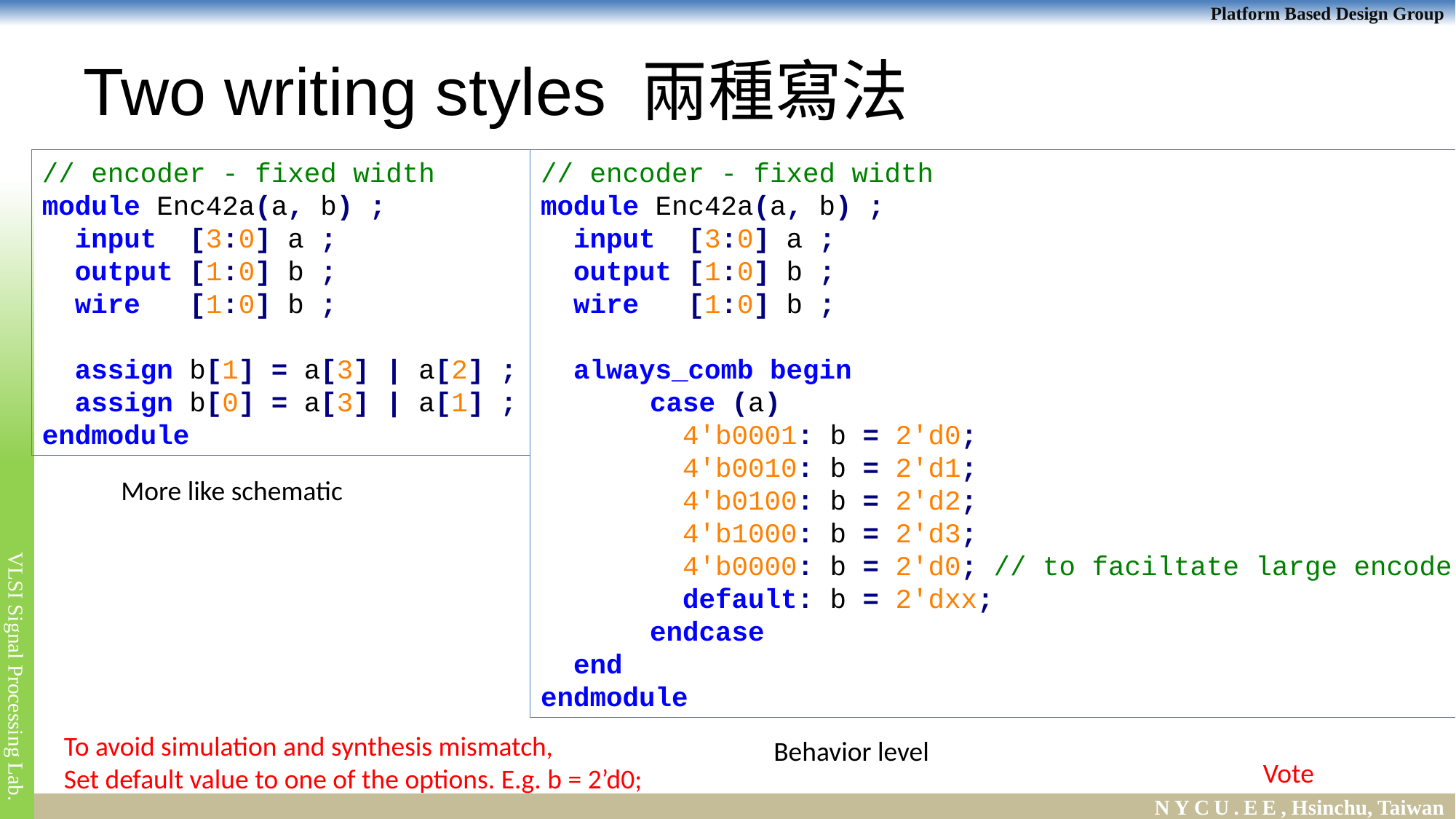

# Two writing styles 兩種寫法
// encoder - fixed width
module Enc42a(a, b) ;
  input  [3:0] a ;
  output [1:0] b ;
  wire   [1:0] b ;

  assign b[1] = a[3] | a[2] ;
  assign b[0] = a[3] | a[1] ;
endmodule
// encoder - fixed width
module Enc42a(a, b) ;
  input  [3:0] a ;
  output [1:0] b ;
  wire   [1:0] b ;

  always_comb begin
	case (a)
	  4'b0001: b = 2'd0;
	  4'b0010: b = 2'd1;
	  4'b0100: b = 2'd2;
	  4'b1000: b = 2'd3;
	  4'b0000: b = 2'd0; // to faciltate large encoder
	  default: b = 2'dxx;
	endcase
  end
endmodule
More like schematic
To avoid simulation and synthesis mismatch,
Set default value to one of the options. E.g. b = 2’d0;
Behavior level
Vote